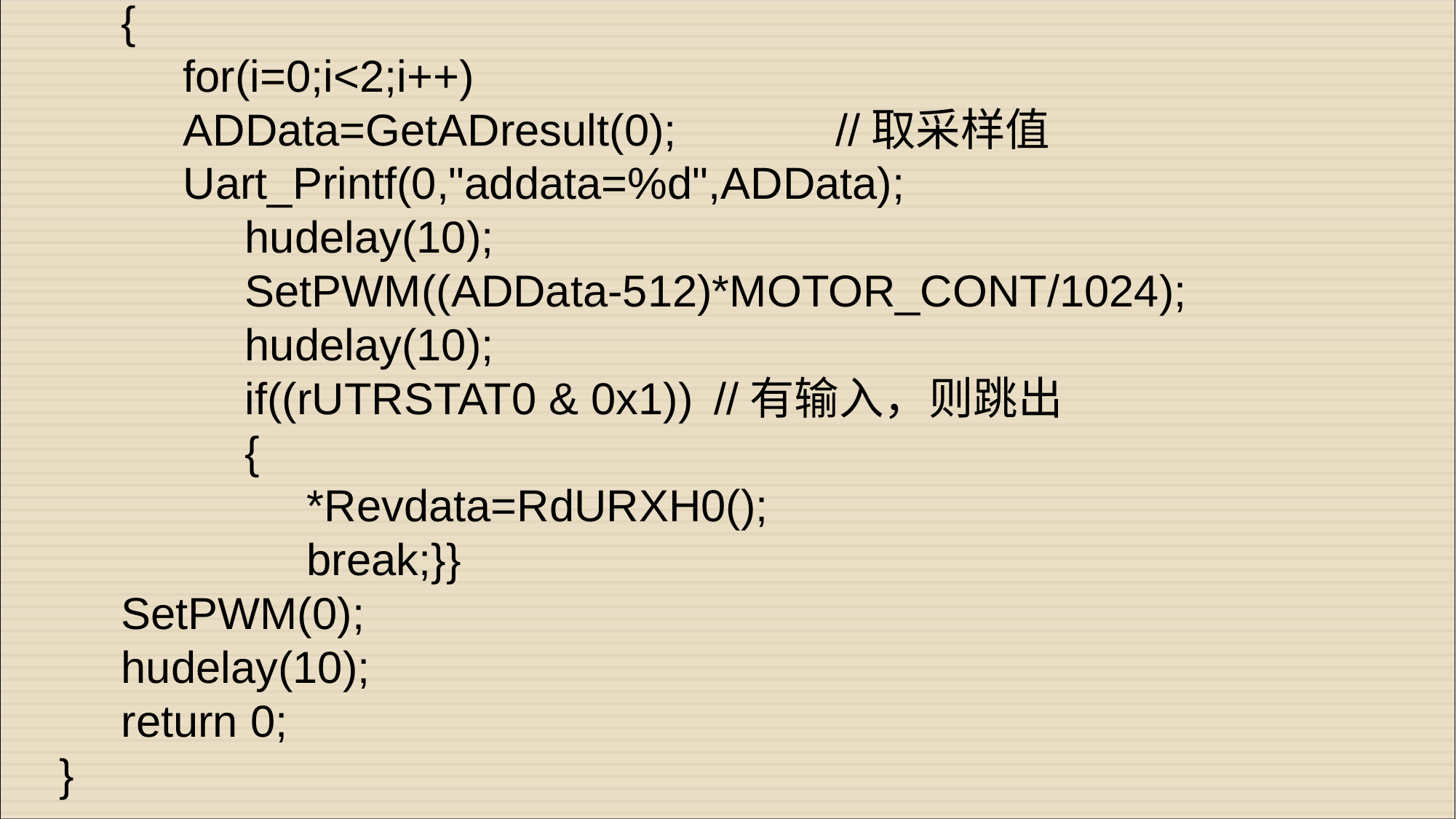

{
          for(i=0;i<2;i++)
          ADData=GetADresult(0);       	 //取采样值
          Uart_Printf(0,"addata=%d",ADData);
               hudelay(10);
               SetPWM((ADData-512)*MOTOR_CONT/1024);
               hudelay(10);
               if((rUTRSTAT0 & 0x1))	//有输入，则跳出
               {
                    *Revdata=RdURXH0();
                    break;}}
     SetPWM(0);
     hudelay(10);
     return 0;
}